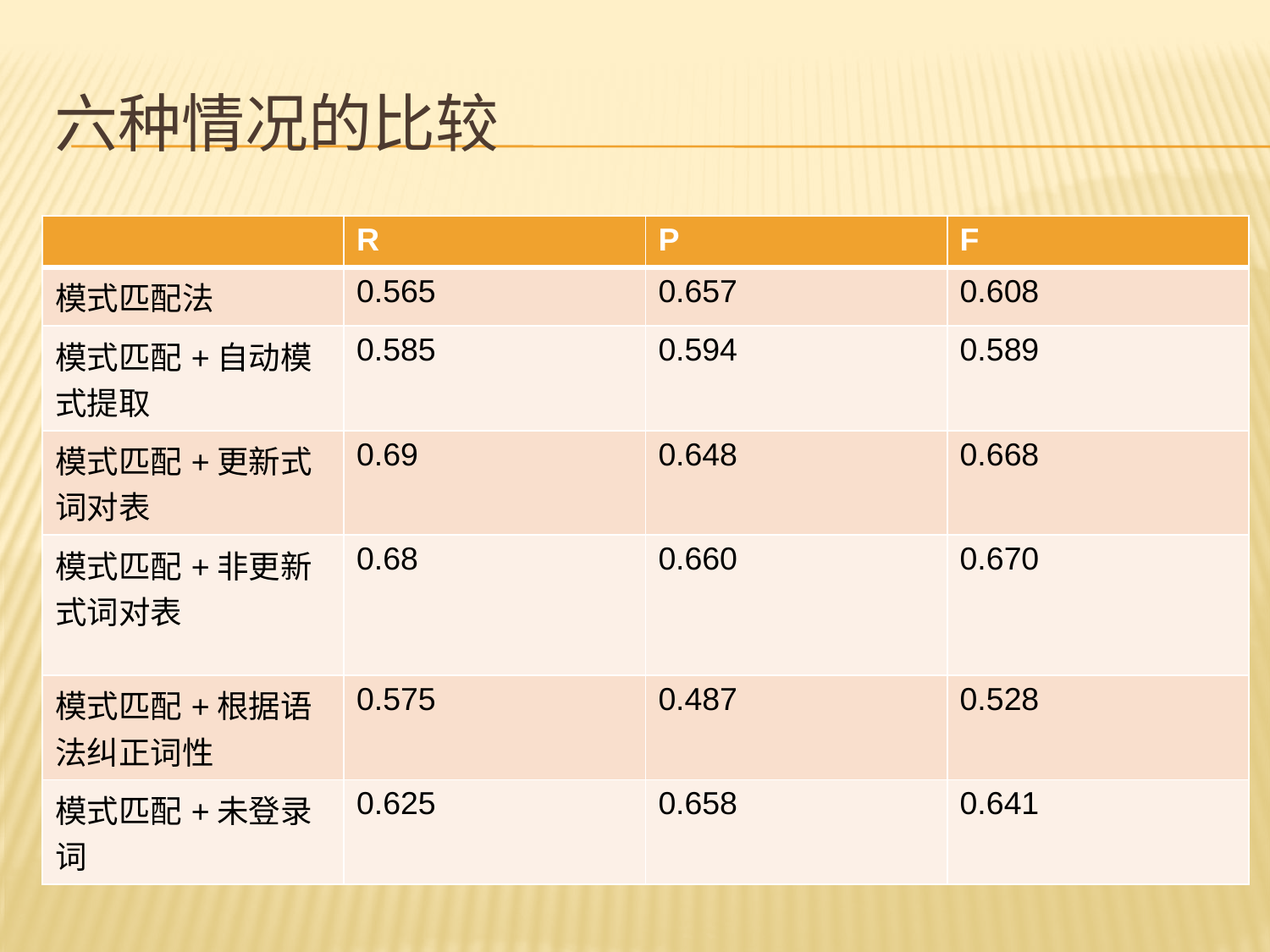

# 六种情况的比较
|  | R | P | F |
| --- | --- | --- | --- |
| 模式匹配法 | 0.565 | 0.657 | 0.608 |
| 模式匹配+自动模式提取 | 0.585 | 0.594 | 0.589 |
| 模式匹配+更新式词对表 | 0.69 | 0.648 | 0.668 |
| 模式匹配+非更新式词对表 | 0.68 | 0.660 | 0.670 |
| 模式匹配+根据语法纠正词性 | 0.575 | 0.487 | 0.528 |
| 模式匹配+未登录词 | 0.625 | 0.658 | 0.641 |